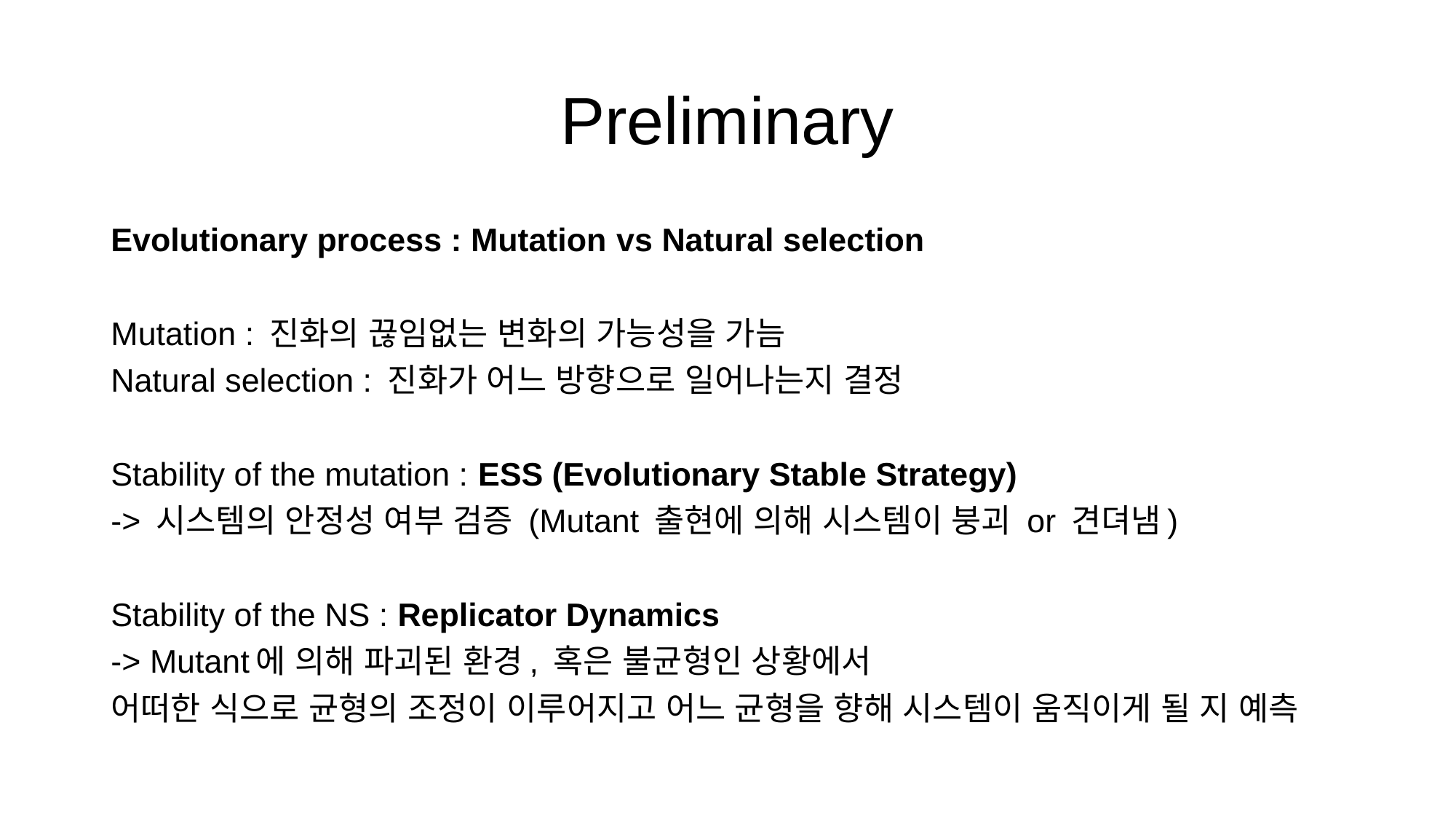

# Preliminary
Evolutionary process : Mutation vs Natural selection

Mutation : 진화의 끊임없는 변화의 가능성을 가늠
Natural selection : 진화가 어느 방향으로 일어나는지 결정

Stability of the mutation : ESS (Evolutionary Stable Strategy)
-> 시스템의 안정성 여부 검증 (Mutant 출현에 의해 시스템이 붕괴 or 견뎌냄)

Stability of the NS : Replicator Dynamics
-> Mutant에 의해 파괴된 환경, 혹은 불균형인 상황에서
어떠한 식으로 균형의 조정이 이루어지고 어느 균형을 향해 시스템이 움직이게 될 지 예측